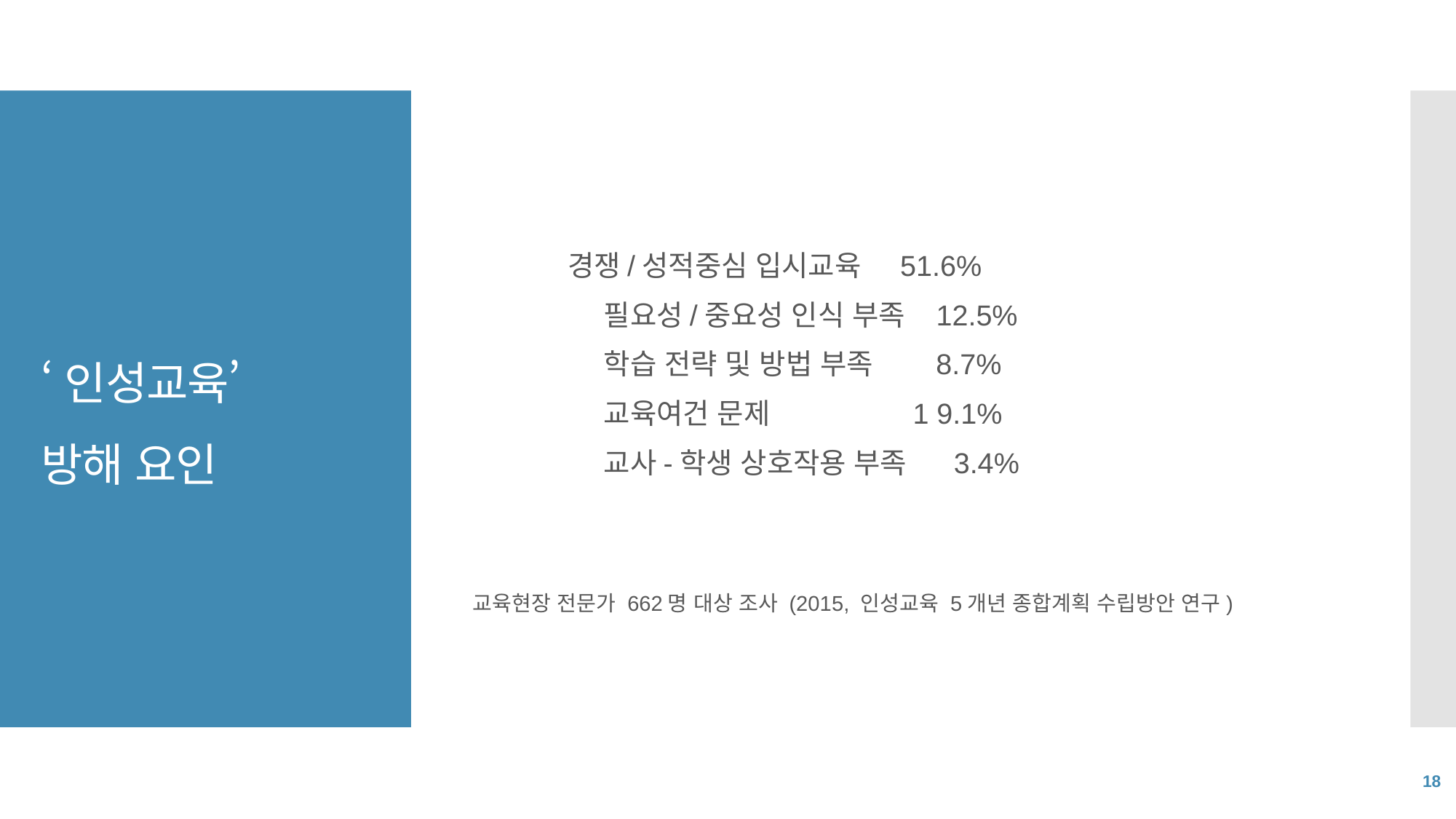

경쟁/성적중심 입시교육    51.6%
		필요성/중요성 인식 부족   12.5%
		학습 전략 및 방법 부족       8.7%
		교육여건 문제                 1 9.1%
		교사-학생 상호작용 부족     3.4%

교육현장 전문가 662명 대상 조사 (2015, 인성교육 5개년 종합계획 수립방안 연구)
# ‘인성교육’ 방해 요인
18